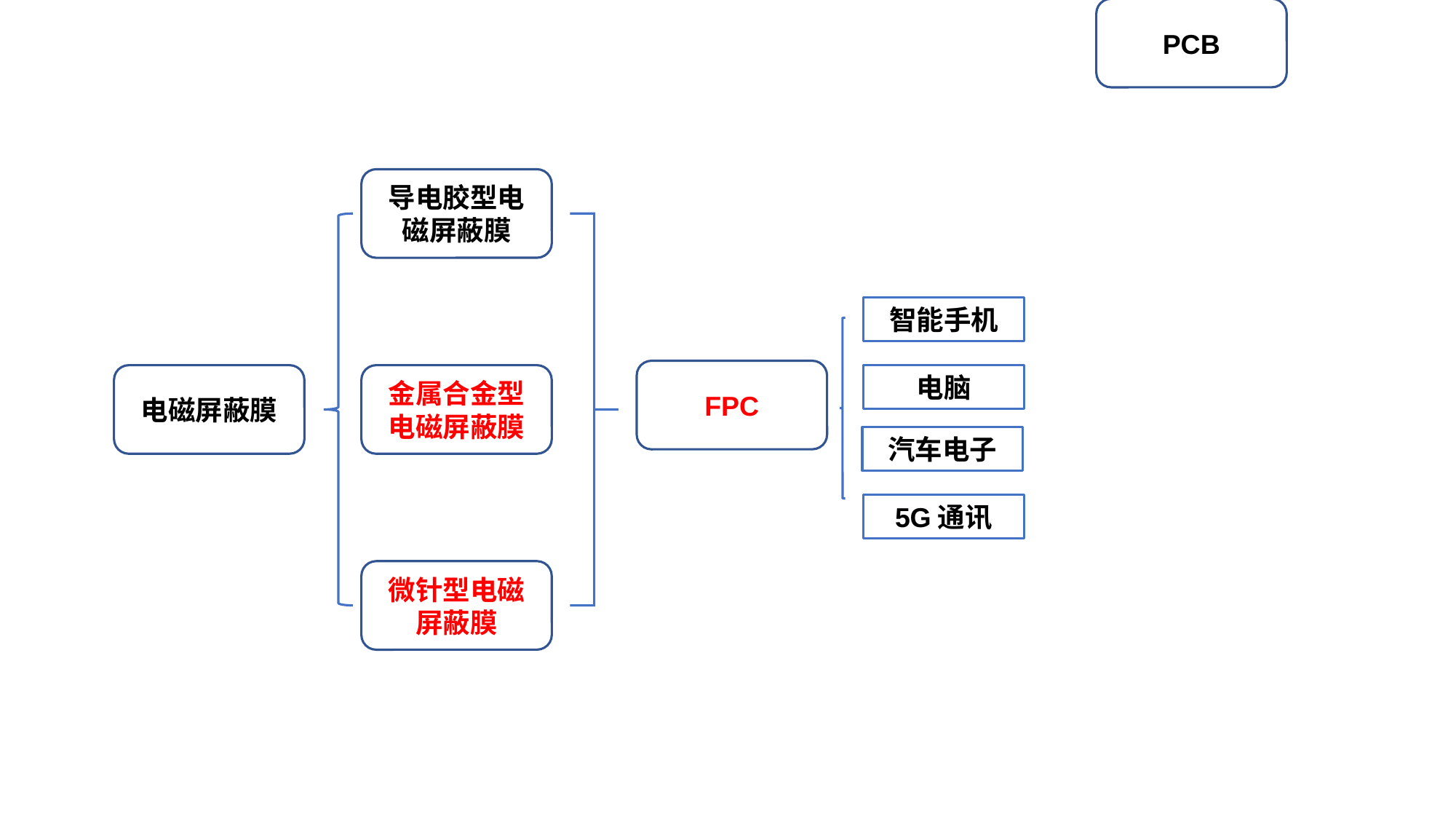

PCB
导电胶型电磁屏蔽膜

智能手机

FPC
电磁屏蔽膜
金属合金型电磁屏蔽膜
电脑
汽车电子
5G通讯
微针型电磁屏蔽膜